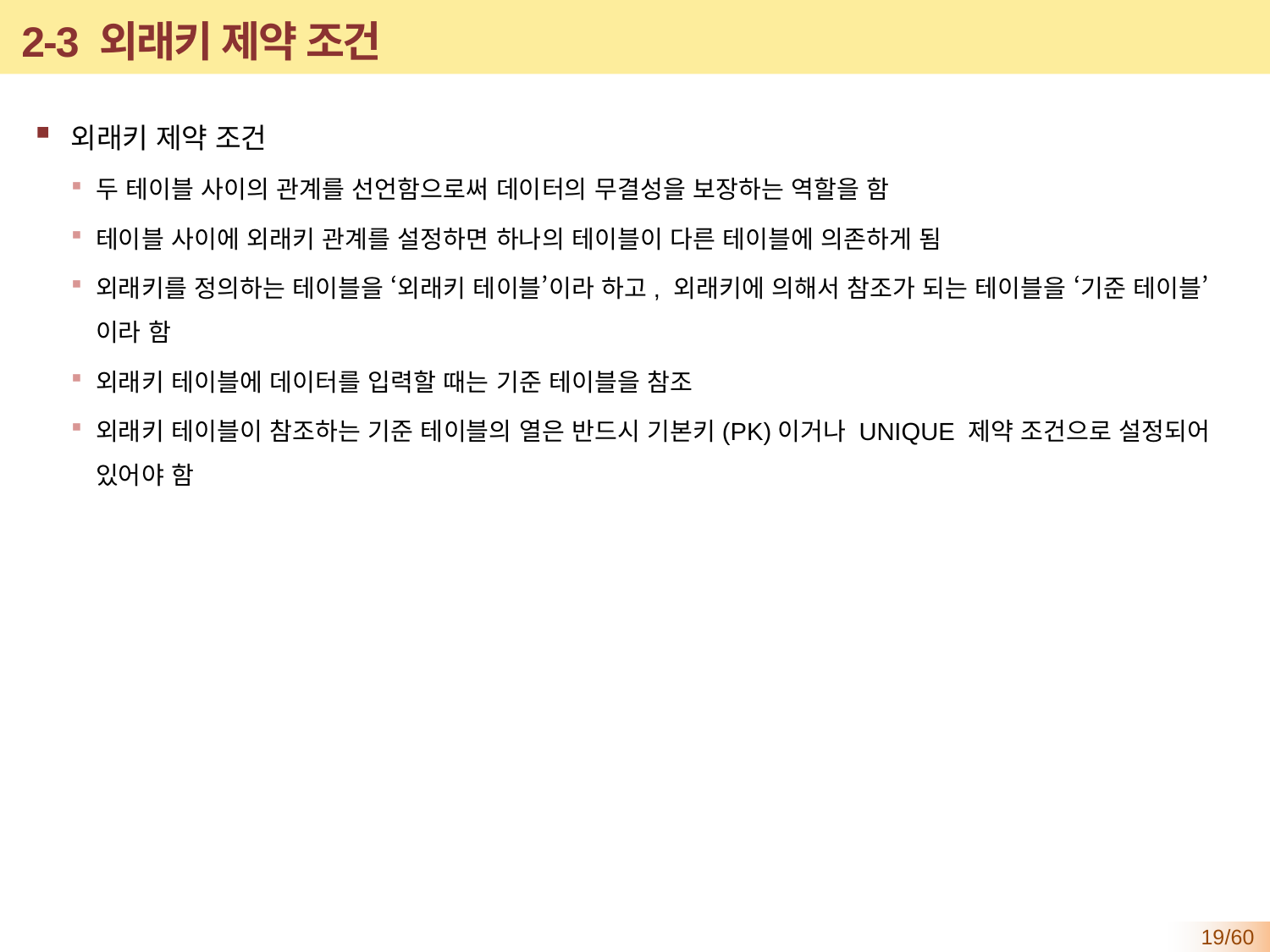

# 2-3 외래키 제약 조건
외래키 제약 조건
두 테이블 사이의 관계를 선언함으로써 데이터의 무결성을 보장하는 역할을 함
테이블 사이에 외래키 관계를 설정하면 하나의 테이블이 다른 테이블에 의존하게 됨
외래키를 정의하는 테이블을 ‘외래키 테이블’이라 하고, 외래키에 의해서 참조가 되는 테이블을 ‘기준 테이블’이라 함
외래키 테이블에 데이터를 입력할 때는 기준 테이블을 참조
외래키 테이블이 참조하는 기준 테이블의 열은 반드시 기본키(PK)이거나 UNIQUE 제약 조건으로 설정되어 있어야 함